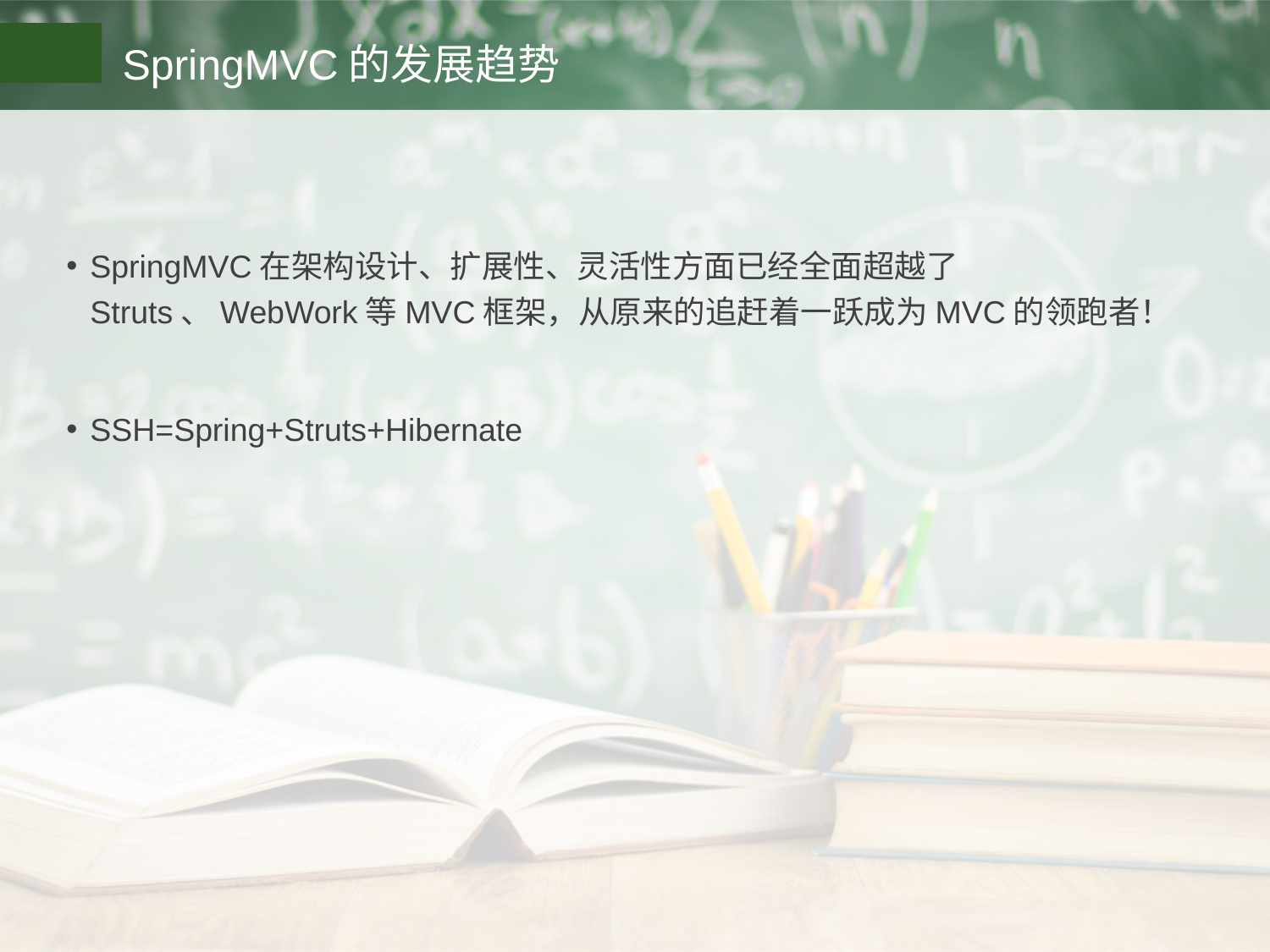

# SpringMVC的发展趋势
SpringMVC在架构设计、扩展性、灵活性方面已经全面超越了Struts、WebWork等MVC框架，从原来的追赶着一跃成为MVC的领跑者！

SSH=Spring+Struts+Hibernate